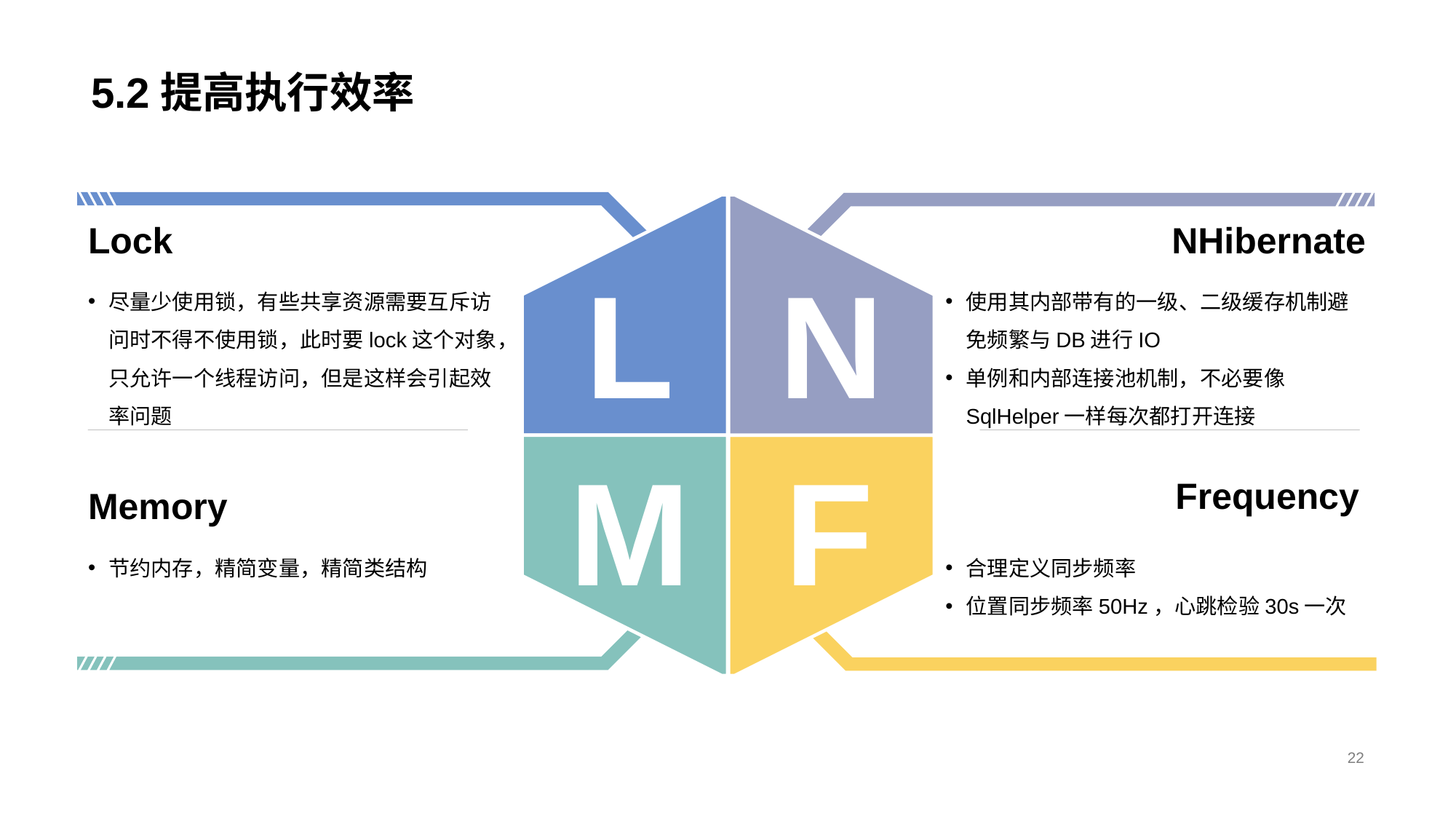

# 5.2提高执行效率

L
N

M
F
Lock
尽量少使用锁，有些共享资源需要互斥访问时不得不使用锁，此时要lock这个对象，只允许一个线程访问，但是这样会引起效率问题
NHibernate
使用其内部带有的一级、二级缓存机制避免频繁与DB进行IO
单例和内部连接池机制，不必要像SqlHelper一样每次都打开连接

Frequency
合理定义同步频率
位置同步频率50Hz，心跳检验30s一次
Memory
节约内存，精简变量，精简类结构
22